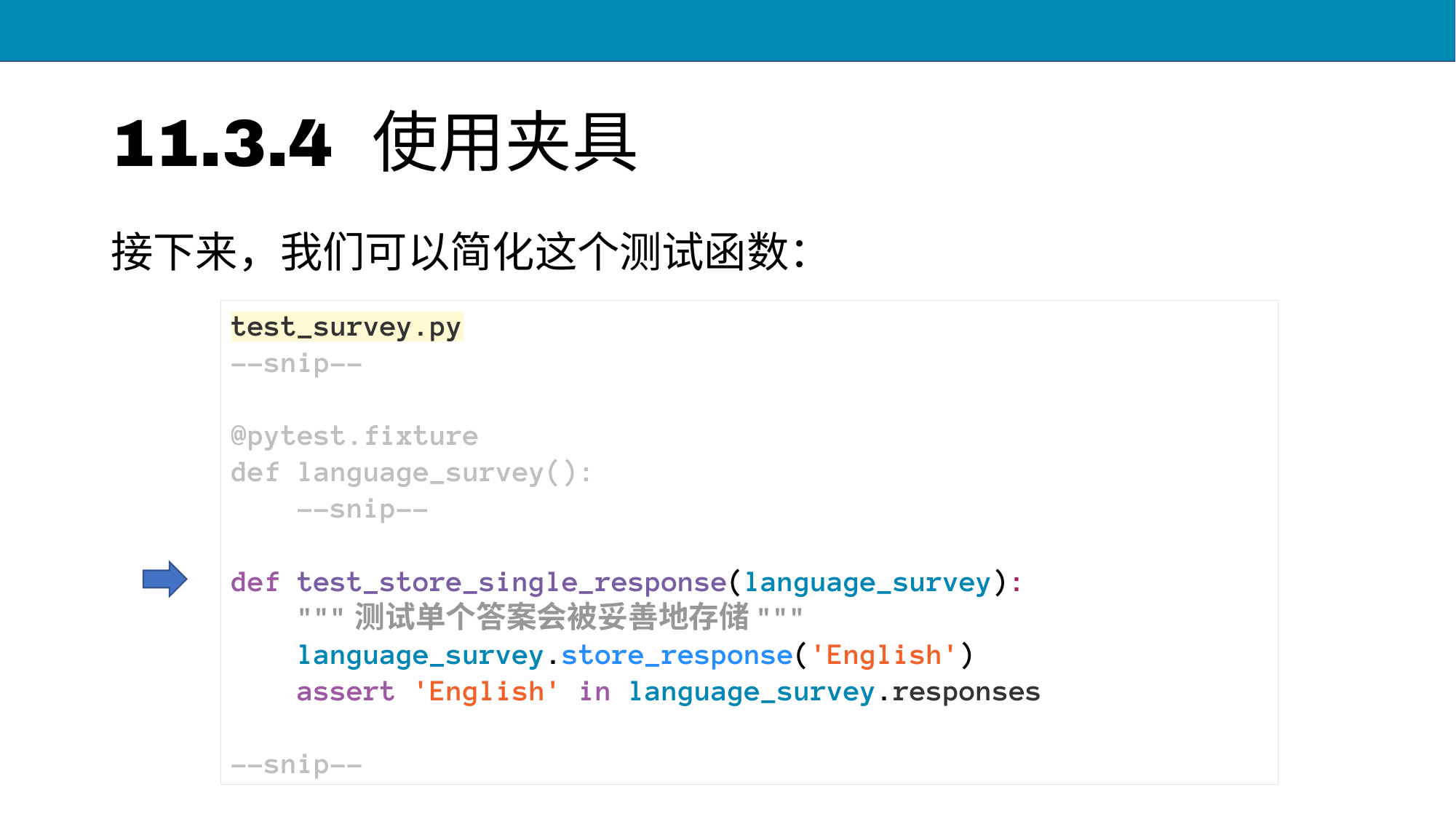

# 11.3.4 使用夹具
接下来，我们可以简化这个测试函数：

test_survey.py
--snip--

@pytest.fixture
def language_survey():
    --snip--
def test_store_single_response(language_survey):
    """测试单个答案会被妥善地存储"""
    language_survey.store_response('English')
    assert 'English' in language_survey.responses

--snip--